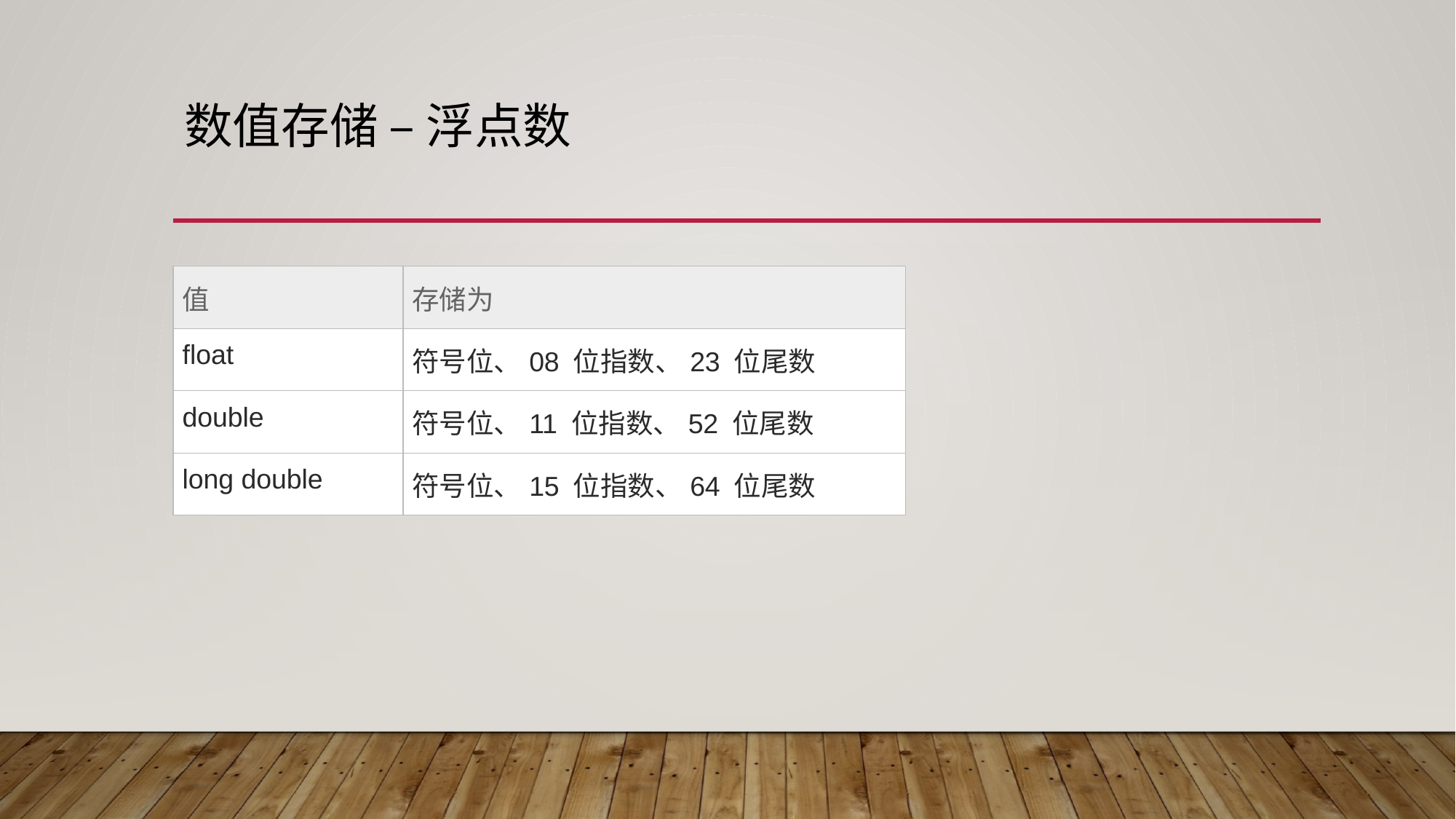

# 数值存储 – 浮点数
| 值 | 存储为 |
| --- | --- |
| float | 符号位、08 位指数、23 位尾数 |
| double | 符号位、11 位指数、52 位尾数 |
| long double | 符号位、15 位指数、64 位尾数 |